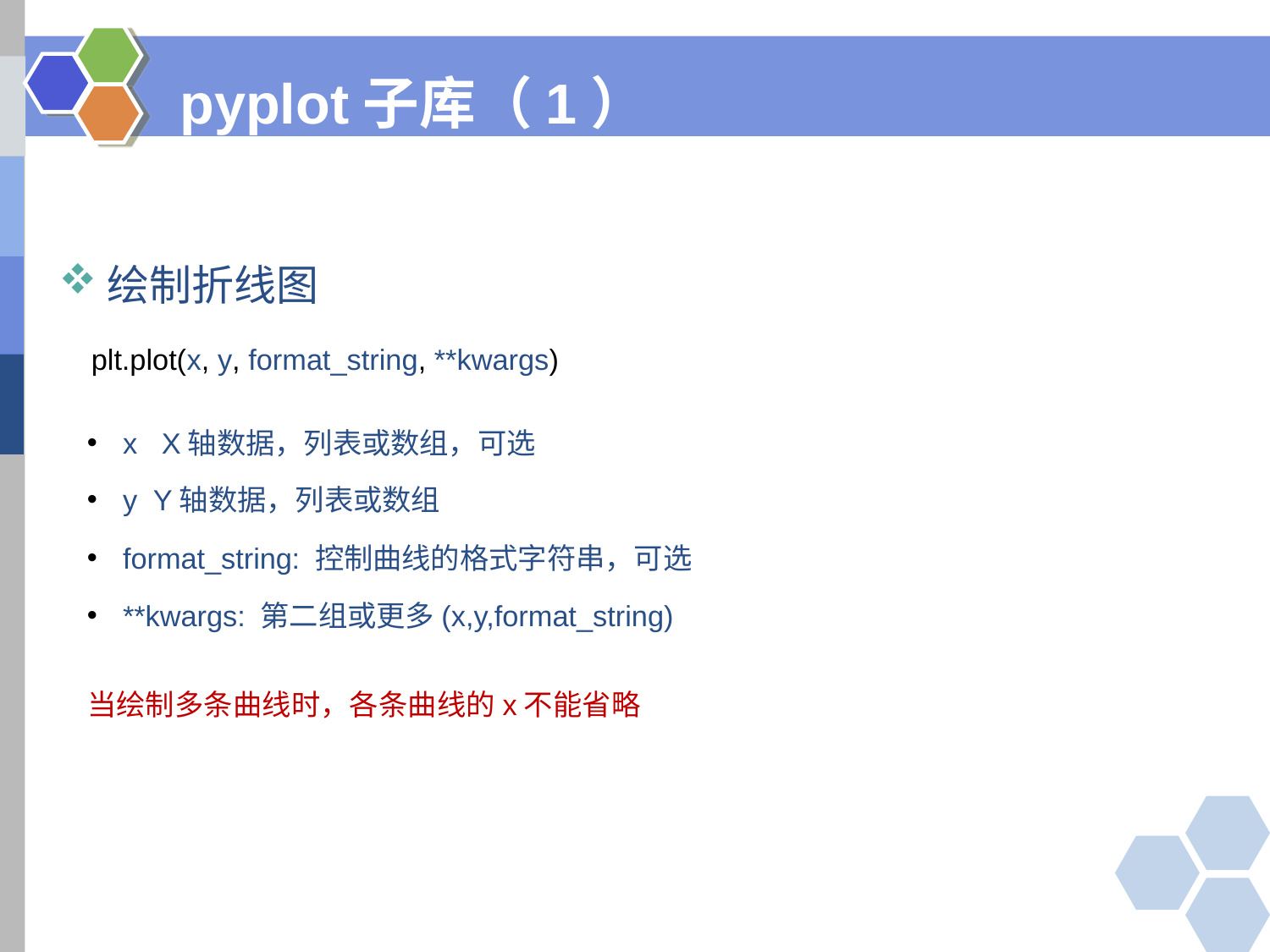

# pyplot子库（1）
绘制折线图
plt.plot(x, y, format_string, **kwargs)
x   X轴数据，列表或数组，可选
y  Y轴数据，列表或数组
format_string: 控制曲线的格式字符串，可选
**kwargs: 第二组或更多(x,y,format_string)
当绘制多条曲线时，各条曲线的x不能省略